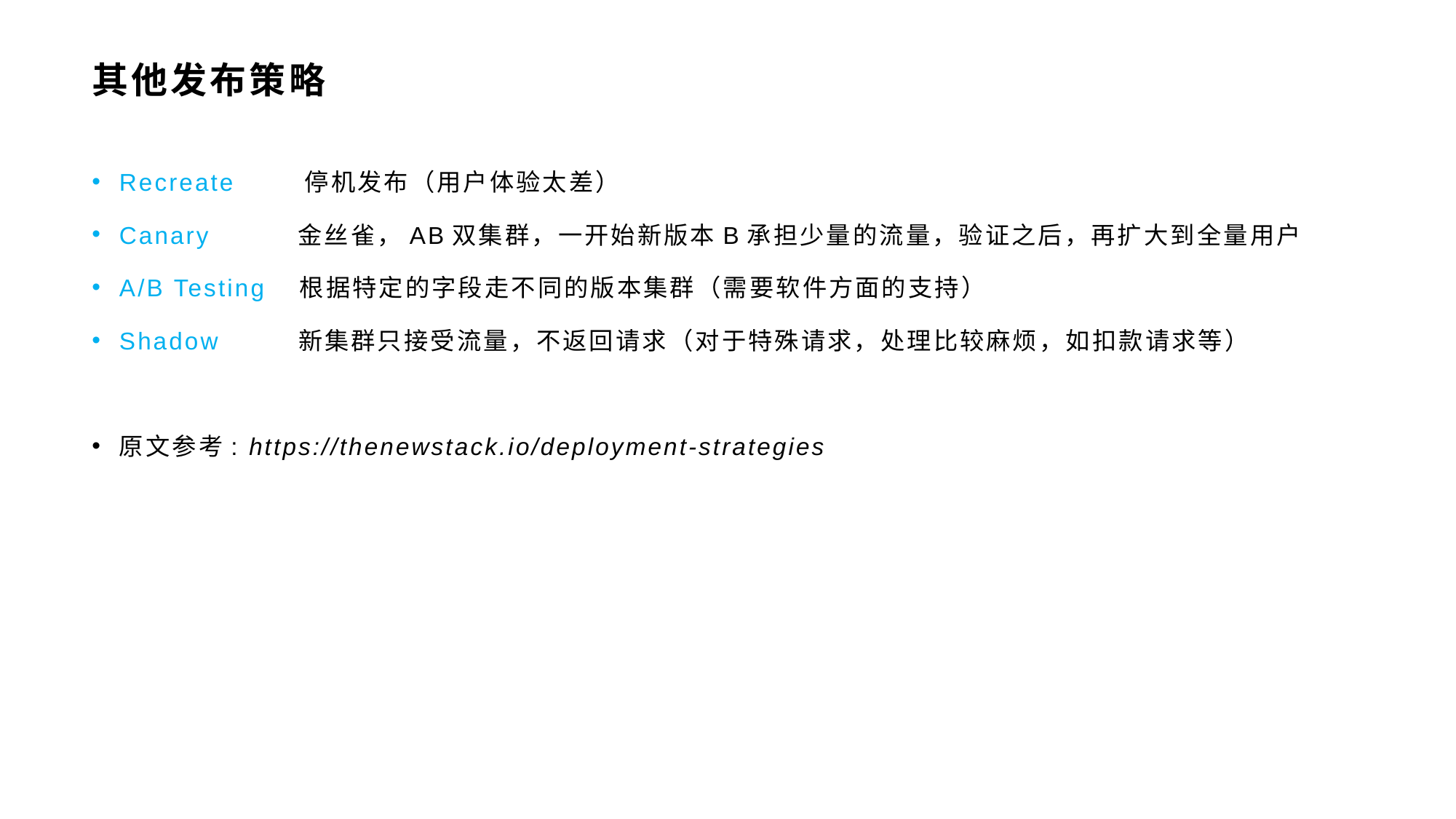

# 其他发布策略

Recreate       停机发布（用户体验太差）
Canary         金丝雀，AB双集群，一开始新版本B承担少量的流量，验证之后，再扩大到全量用户
A/B Testing   根据特定的字段走不同的版本集群（需要软件方面的支持）
Shadow        新集群只接受流量，不返回请求（对于特殊请求，处理比较麻烦，如扣款请求等）

原文参考: https://thenewstack.io/deployment-strategies